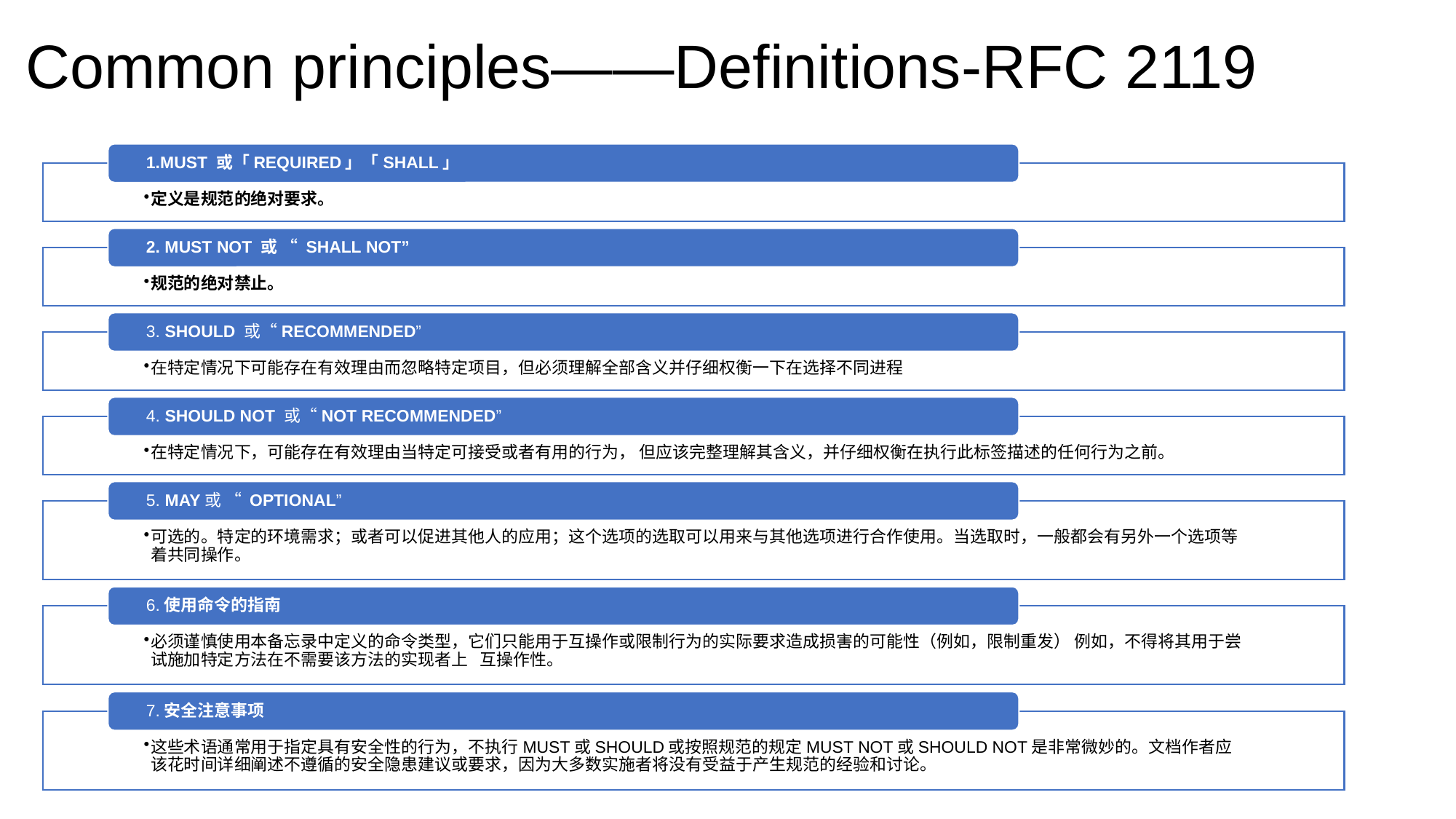

# Common principles——Definitions-RFC 2119
定义是规范的绝对要求。
1.MUST 或「REQUIRED」「SHALL」
规范的绝对禁止。
2. MUST NOT 或 “ SHALL NOT”
在特定情况下可能存在有效理由而忽略特定项目，但必须理解全部含义并仔细权衡一下在选择不同进程
3. SHOULD 或“RECOMMENDED”
在特定情况下，可能存在有效理由当特定可接受或者有用的行为， 但应该完整理解其含义，并仔细权衡在执行此标签描述的任何行为之前。
4. SHOULD NOT 或“NOT RECOMMENDED”
可选的。特定的环境需求；或者可以促进其他人的应用；这个选项的选取可以用来与其他选项进行合作使用。当选取时，一般都会有另外一个选项等着共同操作。
5. MAY或 “ OPTIONAL”
必须谨慎使用本备忘录中定义的命令类型，它们只能用于互操作或限制行为的实际要求造成损害的可能性（例如，限制重发） 例如，不得将其用于尝试施加特定方法在不需要该方法的实现者上   互操作性。
6.使用命令的指南
这些术语通常用于指定具有安全性的行为，不执行MUST或SHOULD或按照规范的规定MUST NOT或SHOULD NOT是非常微妙的。文档作者应该花时间详细阐述不遵循的安全隐患建议或要求，因为大多数实施者将没有受益于产生规范的经验和讨论。
7.安全注意事项